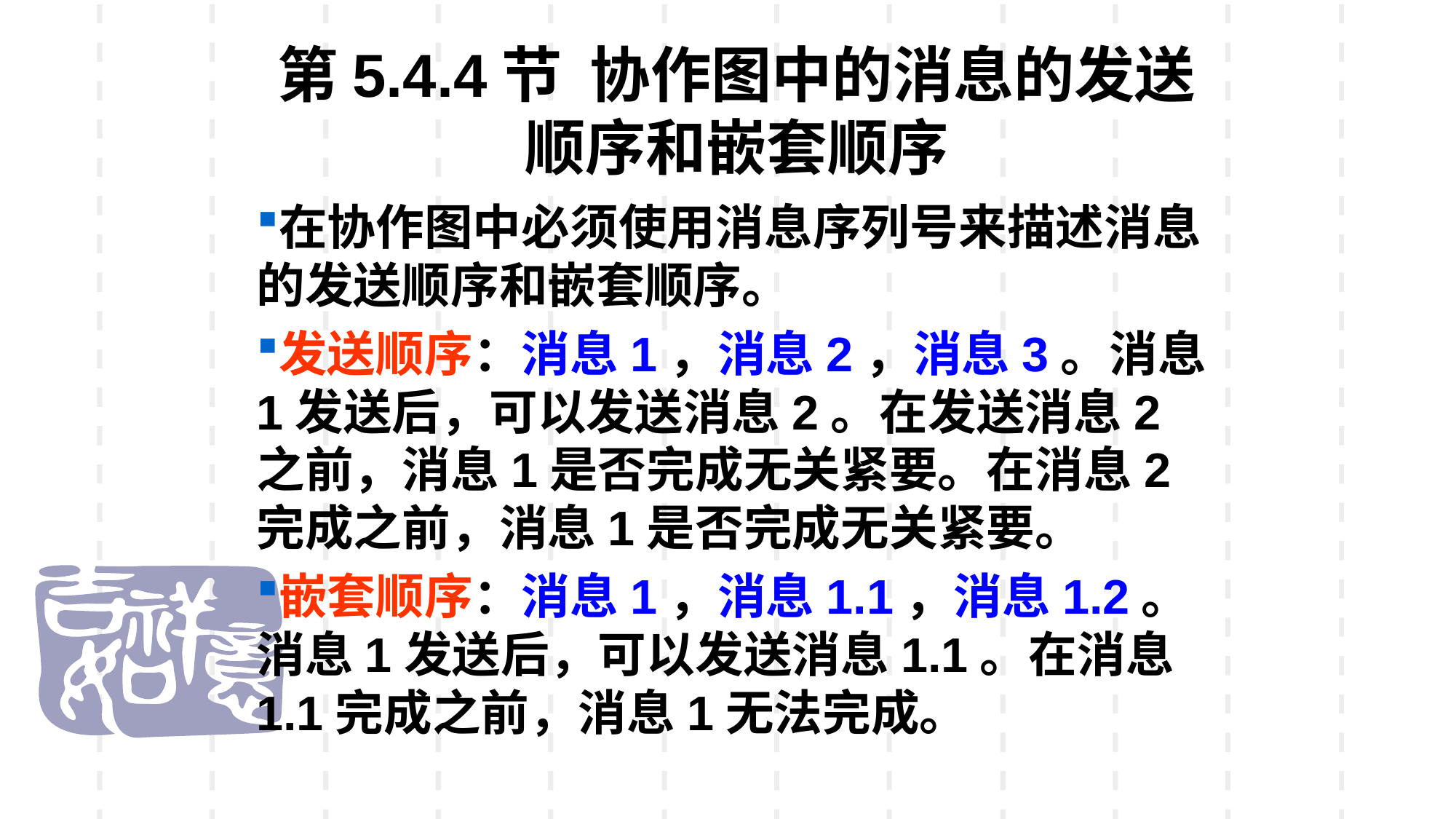

# 第5.4.4节  协作图中的消息的发送顺序和嵌套顺序
在协作图中必须使用消息序列号来描述消息的发送顺序和嵌套顺序。
发送顺序：消息1，消息2，消息3。消息1发送后，可以发送消息2。在发送消息2之前，消息1是否完成无关紧要。在消息2完成之前，消息1是否完成无关紧要。
嵌套顺序：消息1，消息1.1，消息1.2。消息1发送后，可以发送消息1.1。在消息1.1完成之前，消息1无法完成。